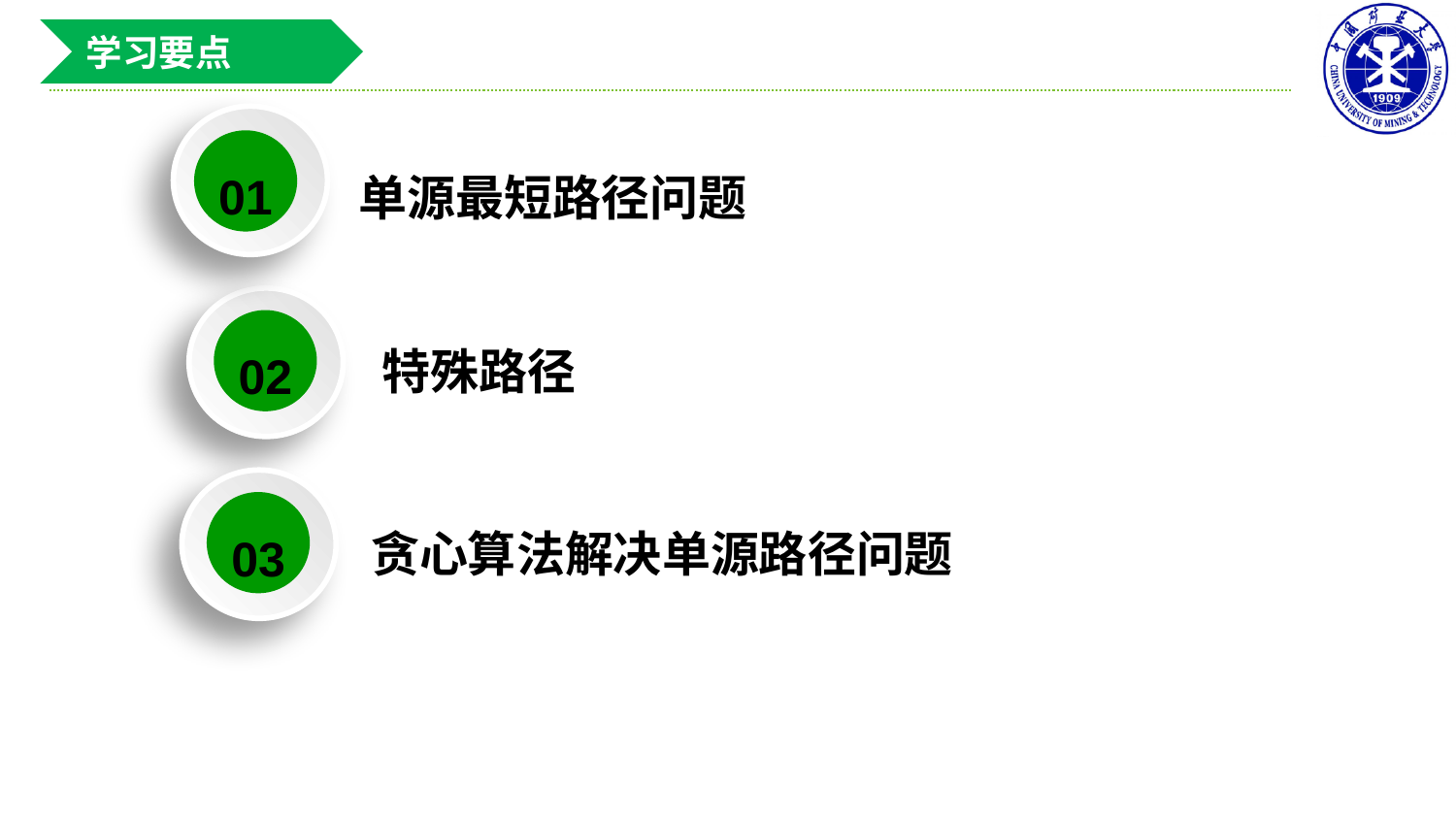

学习要点

01
单源最短路径问题

02
贪心算法解决单源路径问题
特殊路径

03